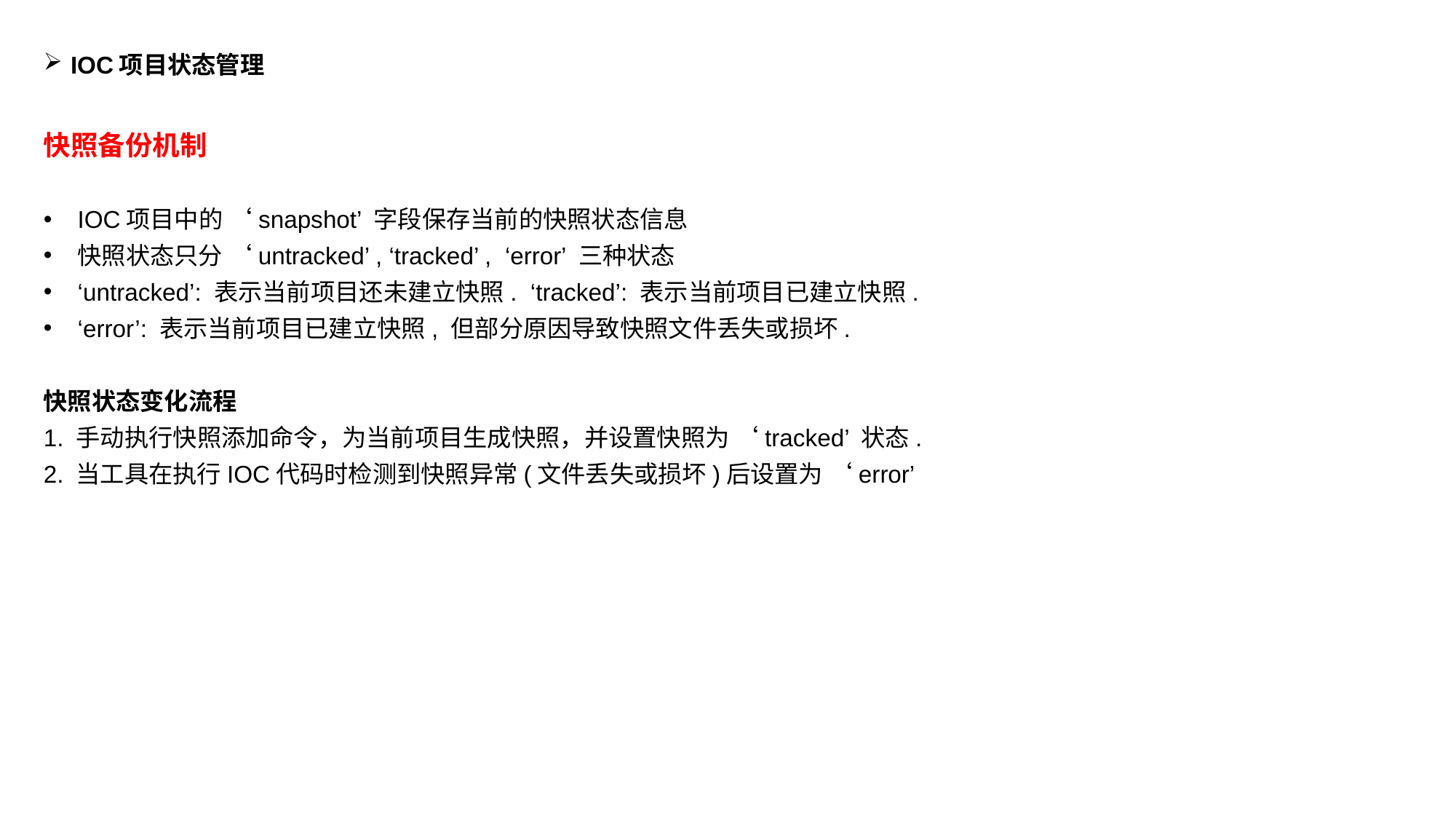

IOC项目状态管理

快照备份机制

IOC项目中的 ‘snapshot’ 字段保存当前的快照状态信息
快照状态只分 ‘untracked’ , ‘tracked’ ,  ‘error’ 三种状态
‘untracked’: 表示当前项目还未建立快照.  ‘tracked’: 表示当前项目已建立快照.
‘error’: 表示当前项目已建立快照, 但部分原因导致快照文件丢失或损坏.

快照状态变化流程
1. 手动执行快照添加命令，为当前项目生成快照，并设置快照为 ‘tracked’ 状态.
2. 当工具在执行IOC代码时检测到快照异常(文件丢失或损坏)后设置为 ‘error’